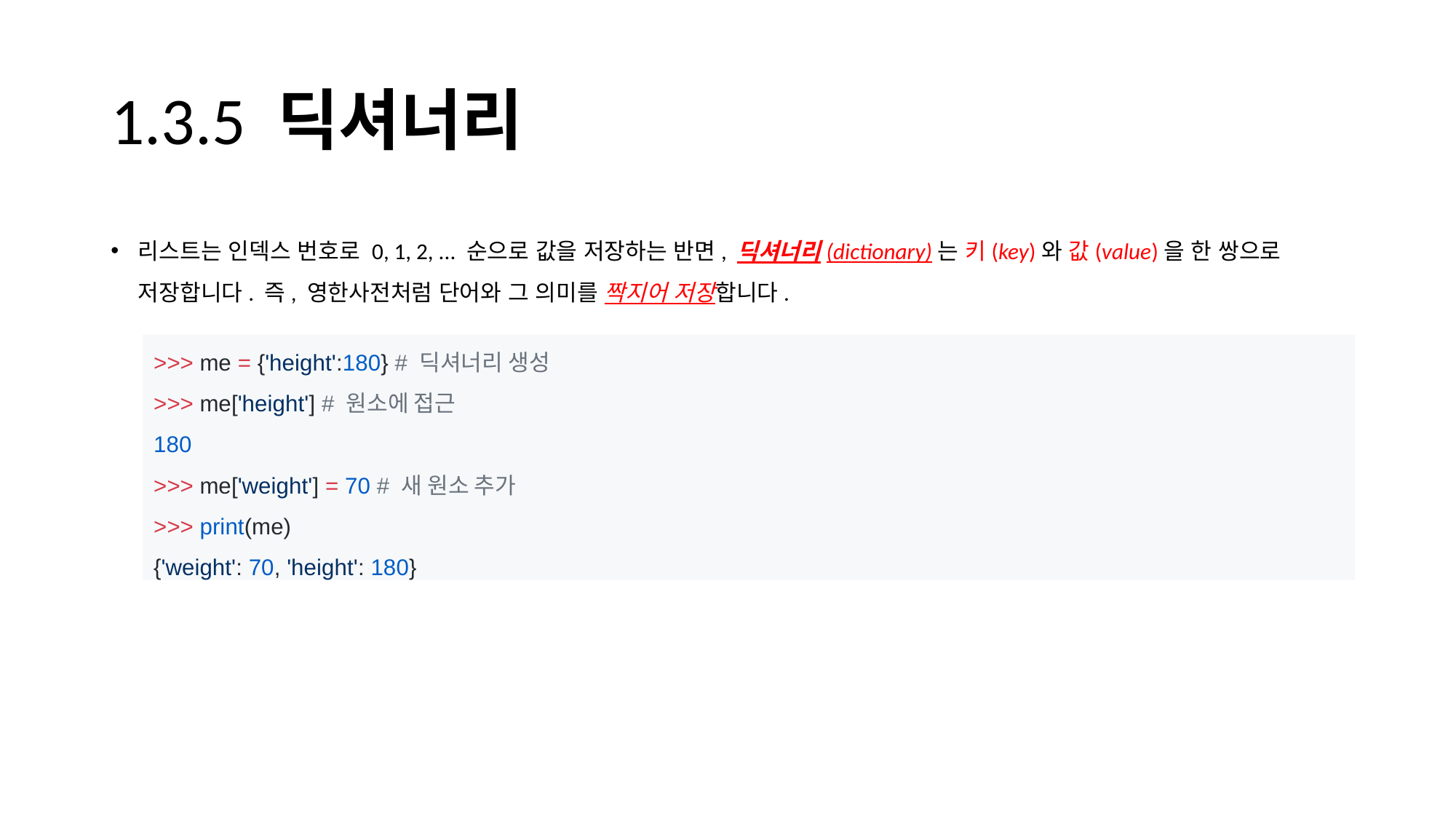

# 1.3.5 딕셔너리
리스트는 인덱스 번호로 0, 1, 2, ... 순으로 값을 저장하는 반면, 딕셔너리(dictionary)는 키(key)와 값(value)을 한 쌍으로 저장합니다. 즉, 영한사전처럼 단어와 그 의미를 짝지어 저장합니다.
>>> me = {'height':180} # 딕셔너리 생성
>>> me['height'] # 원소에 접근
180
>>> me['weight'] = 70 # 새 원소 추가
>>> print(me)
{'weight': 70, 'height': 180}